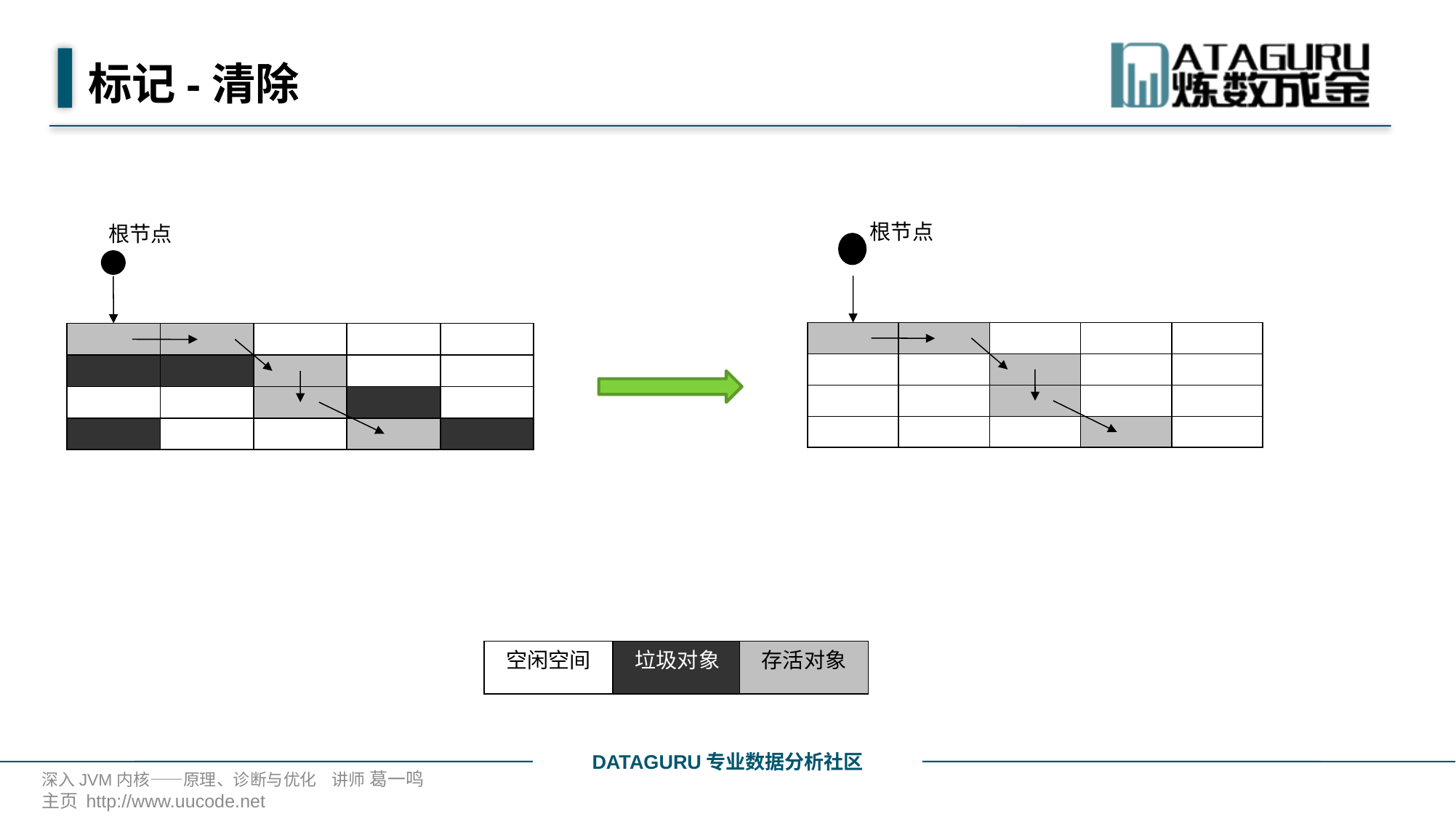

# 标记-清除
根节点

根节点

空闲空间
垃圾对象
存活对象